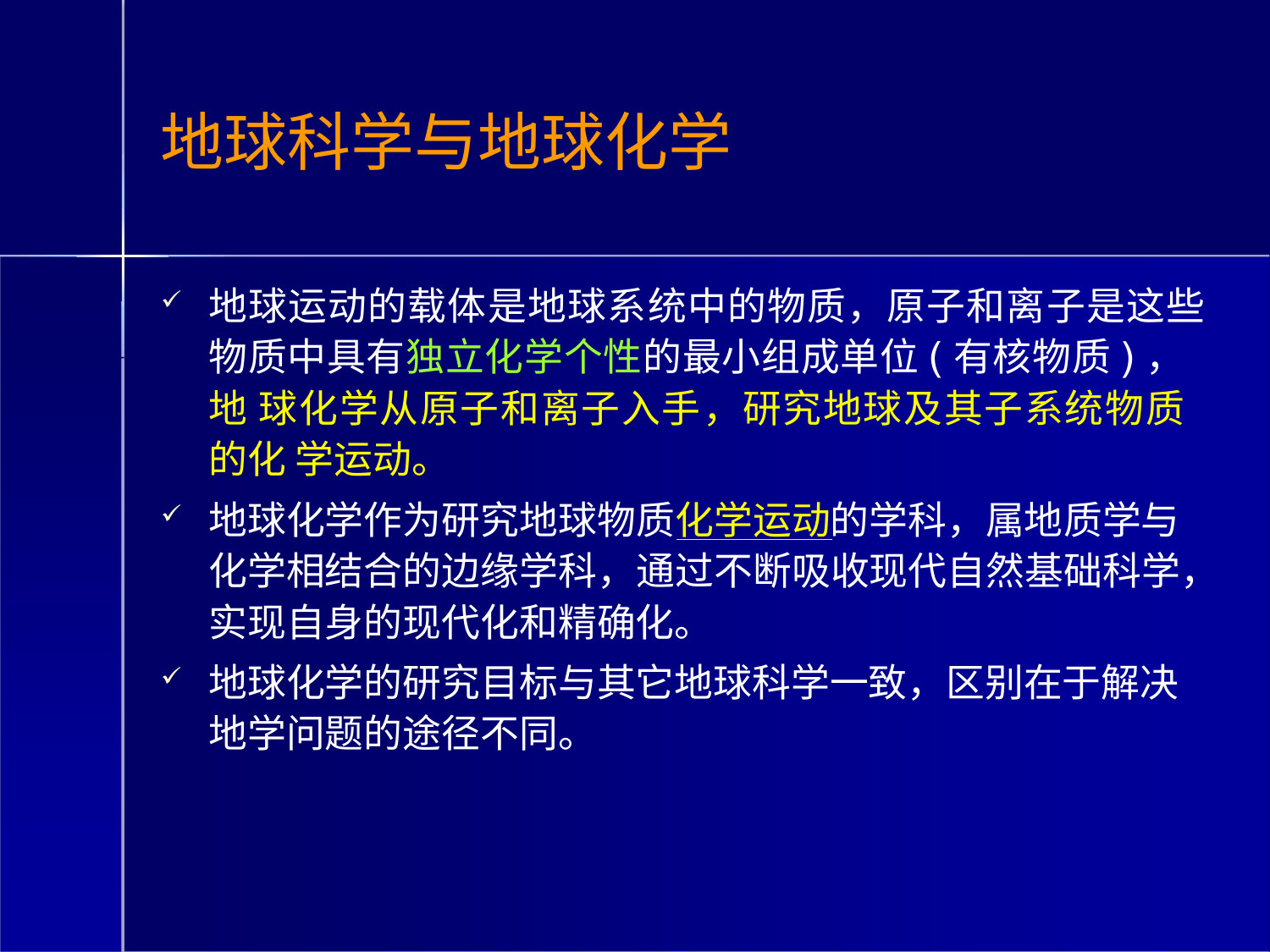

# 地球科学与地球化学

地球运动的载体是地球系统中的物质，原子和离子是这些 物质中具有独立化学个性的最小组成单位(有核物质)，地 球化学从原子和离子入手，研究地球及其子系统物质的化 学运动。
地球化学作为研究地球物质化学运动的学科，属地质学与 化学相结合的边缘学科，通过不断吸收现代自然基础科学， 实现自身的现代化和精确化。
地球化学的研究目标与其它地球科学一致，区别在于解决
地学问题的途径不同。